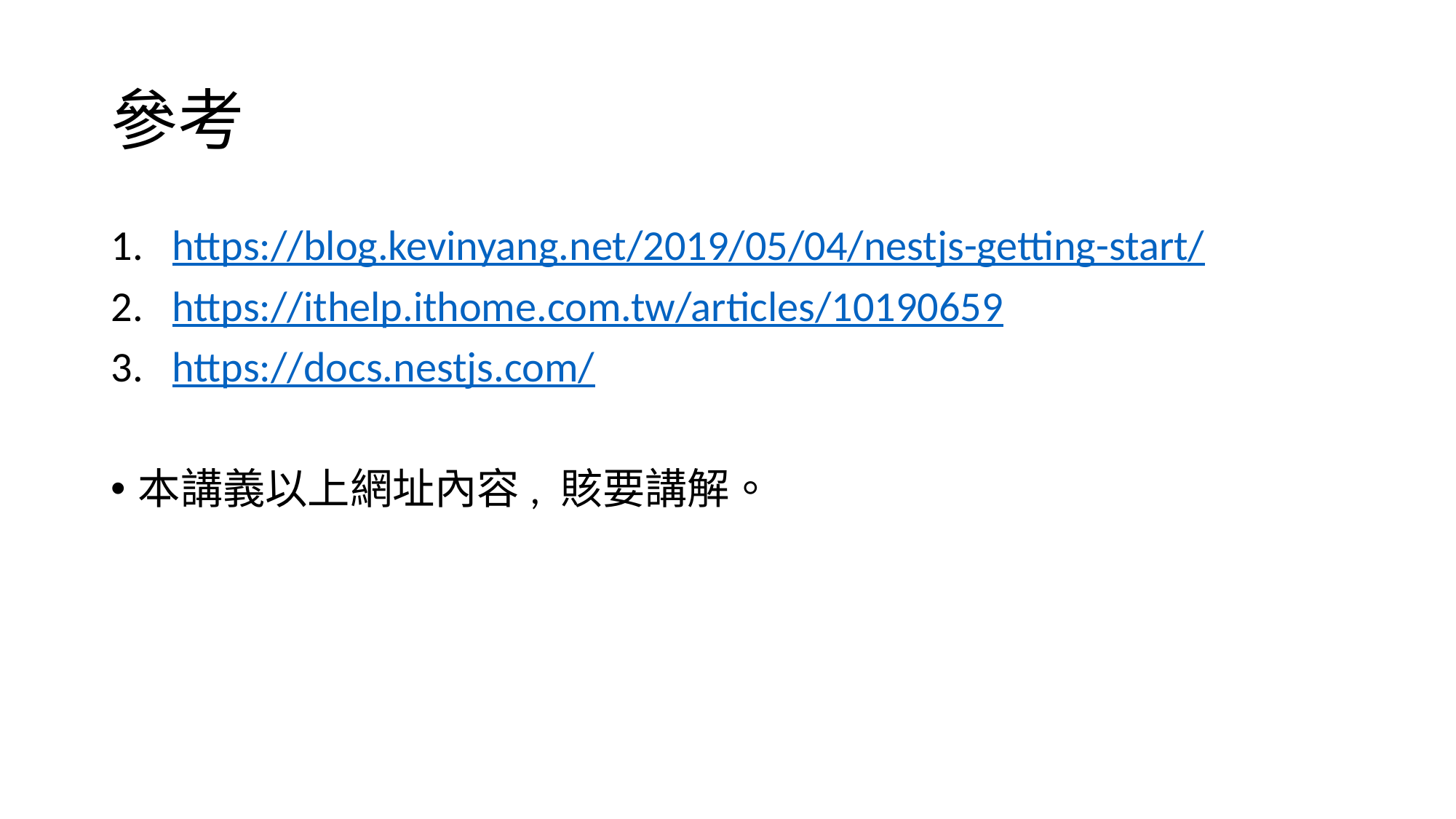

# 參考
https://blog.kevinyang.net/2019/05/04/nestjs-getting-start/
https://ithelp.ithome.com.tw/articles/10190659
https://docs.nestjs.com/

本講義以上網址內容, 賅要講解。